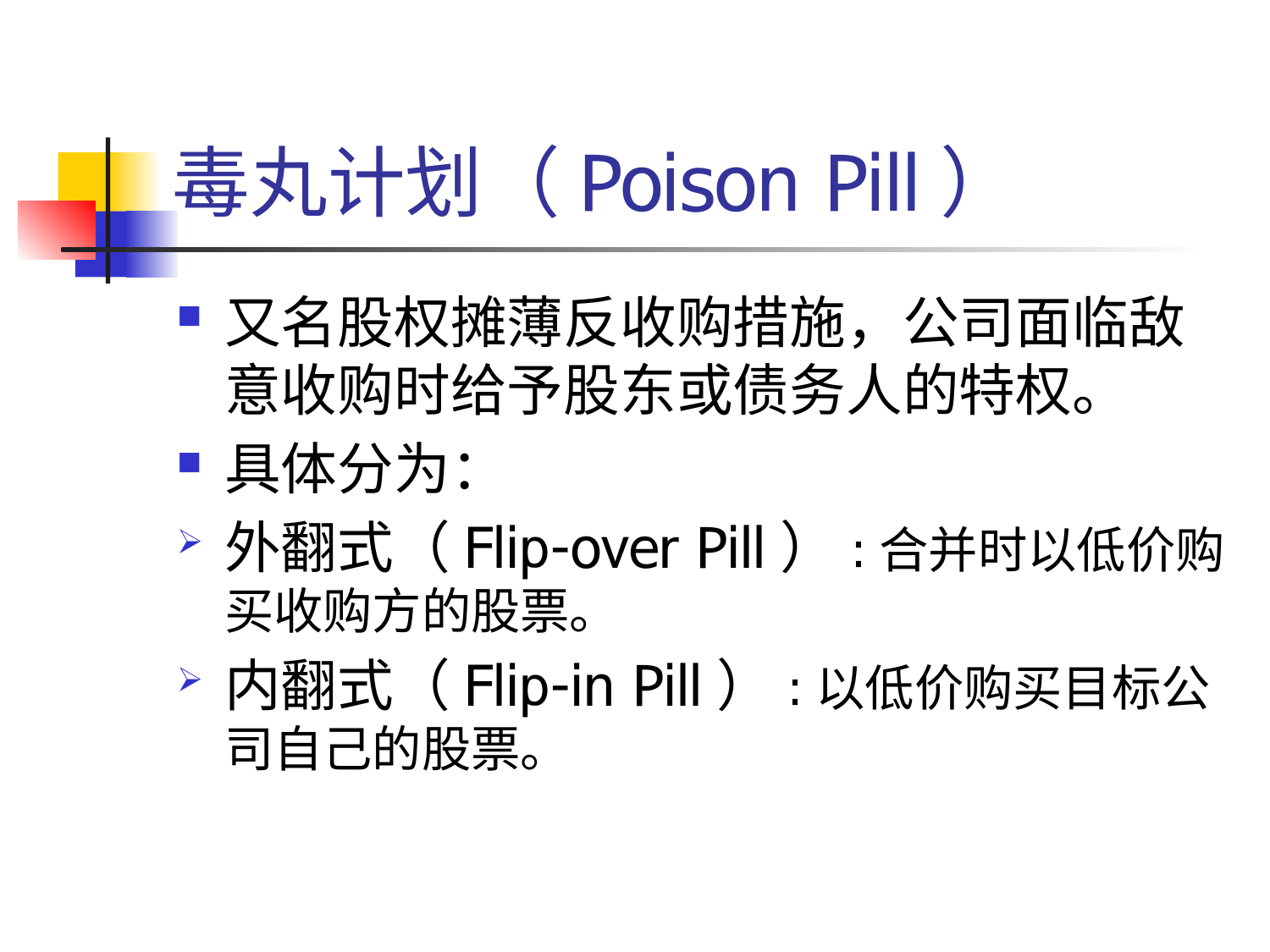

# 毒丸计划（Poison Pill）
又名股权摊薄反收购措施，公司面临敌意收购时给予股东或债务人的特权。
具体分为：
外翻式（Flip-over Pill）:合并时以低价购买收购方的股票。
内翻式（Flip-in Pill）:以低价购买目标公司自己的股票。